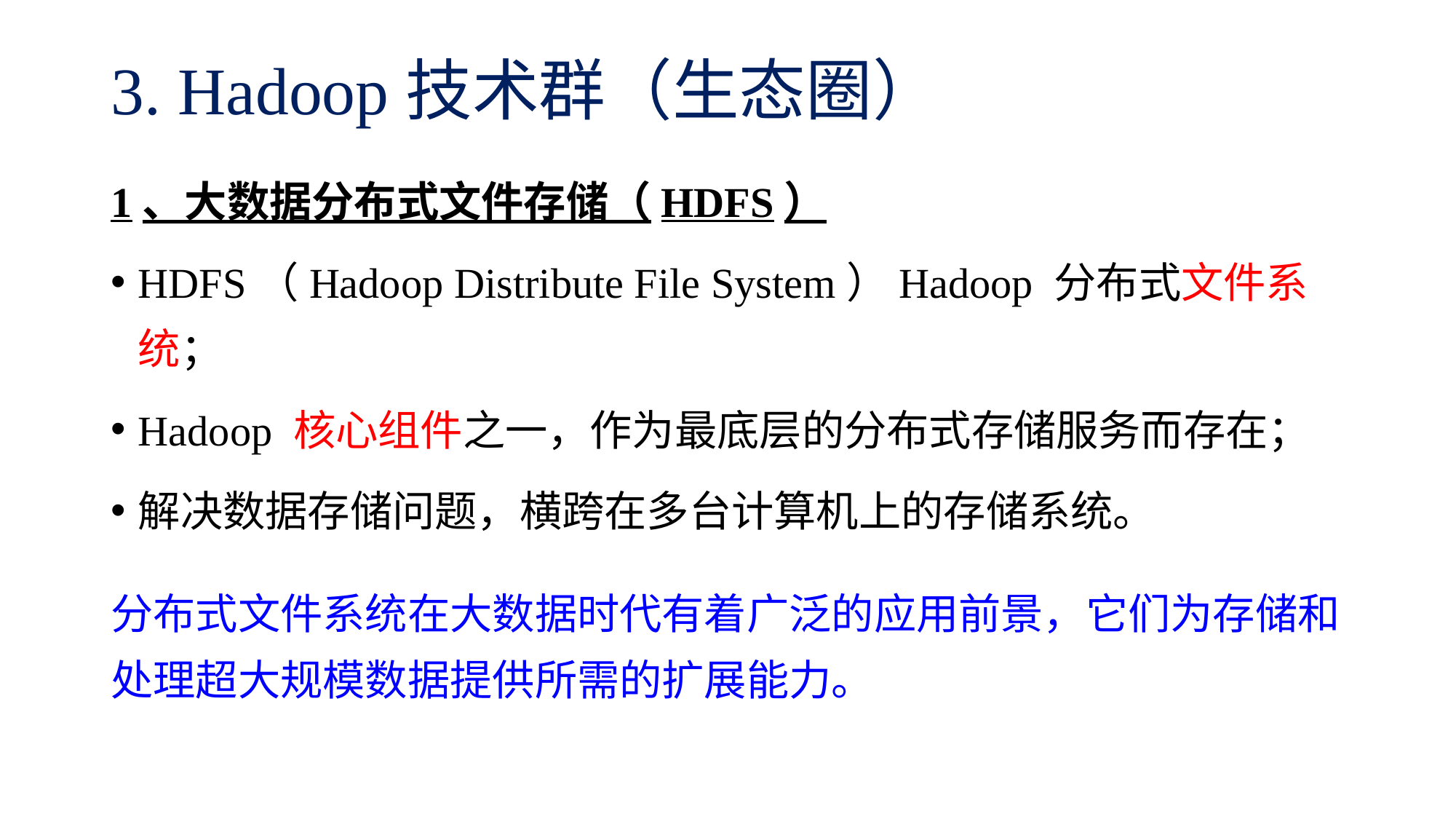

# 3. Hadoop技术群（生态圈）
1、大数据分布式文件存储（HDFS）
HDFS（Hadoop Distribute File System）Hadoop 分布式文件系统；
Hadoop 核心组件之一，作为最底层的分布式存储服务而存在；
解决数据存储问题，横跨在多台计算机上的存储系统。
分布式文件系统在大数据时代有着广泛的应用前景，它们为存储和处理超大规模数据提供所需的扩展能力。